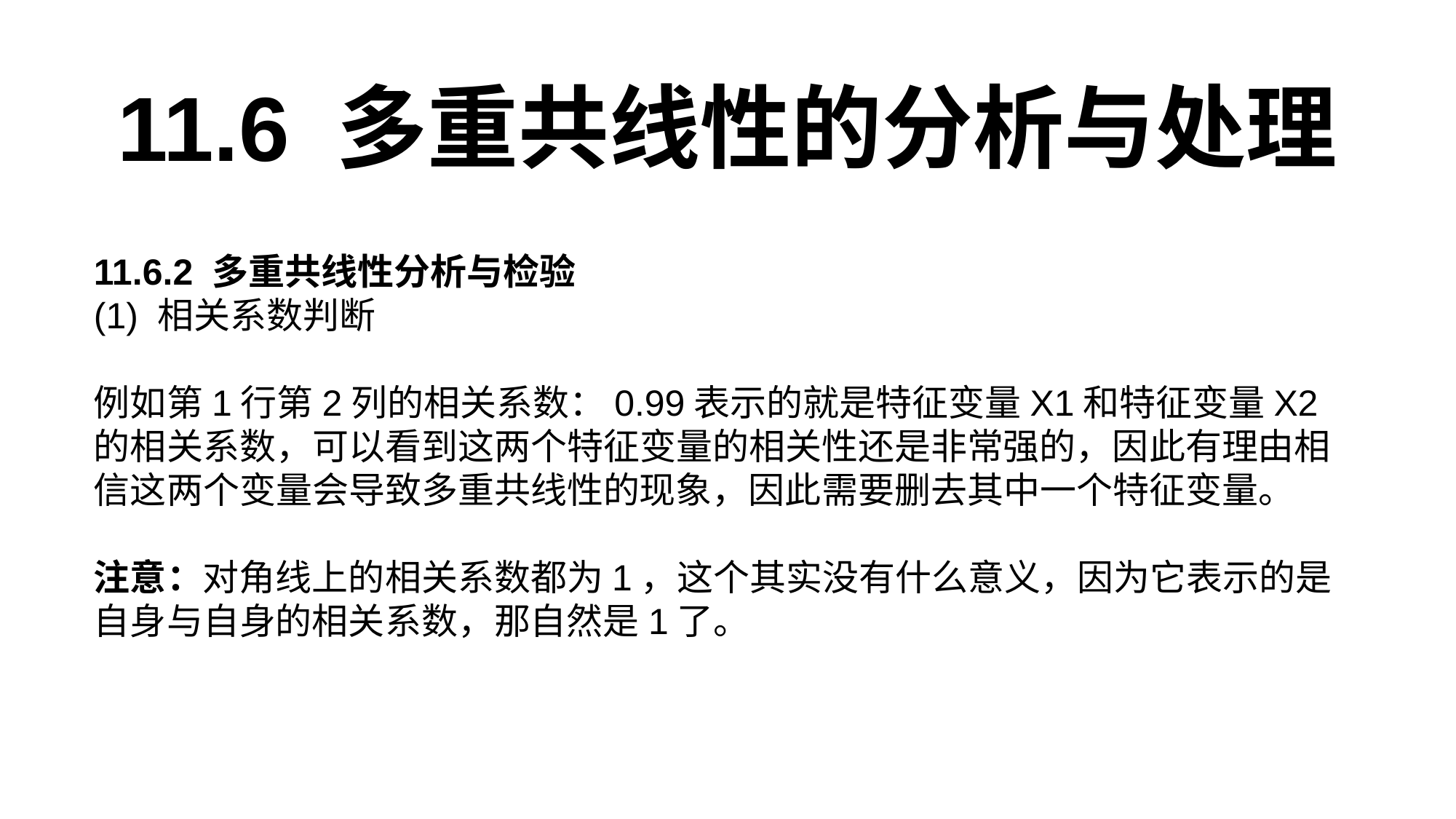

11.6 多重共线性的分析与处理
11.6.2 多重共线性分析与检验
(1) 相关系数判断

例如第1行第2列的相关系数：0.99表示的就是特征变量X1和特征变量X2的相关系数，可以看到这两个特征变量的相关性还是非常强的，因此有理由相信这两个变量会导致多重共线性的现象，因此需要删去其中一个特征变量。

注意：对角线上的相关系数都为1，这个其实没有什么意义，因为它表示的是自身与自身的相关系数，那自然是1了。